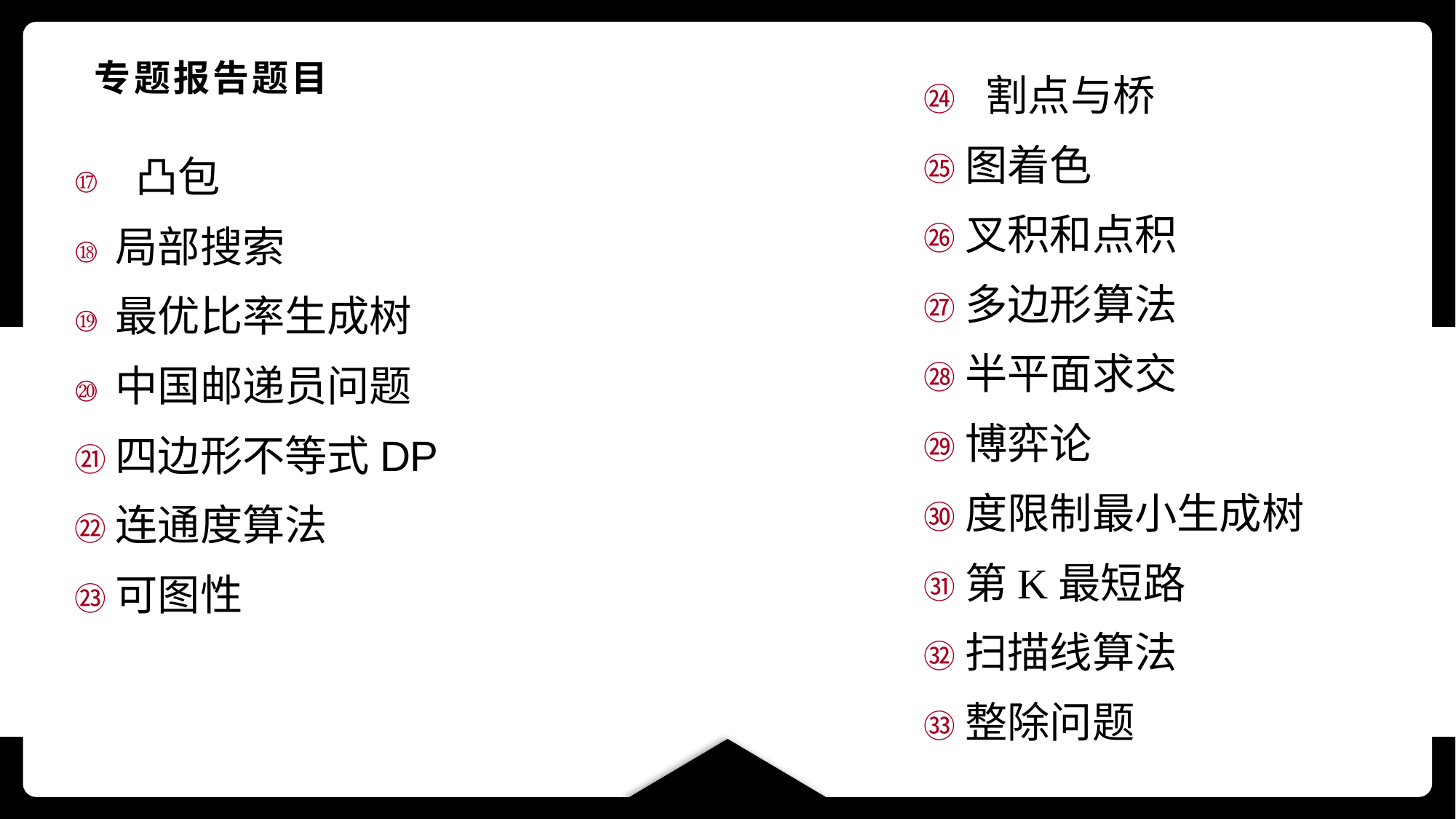

# 专题报告题目
割点与桥
图着色
叉积和点积
多边形算法
半平面求交
博弈论
度限制最小生成树
第K最短路
扫描线算法
整除问题
凸包
局部搜索
最优比率生成树
中国邮递员问题
四边形不等式DP
连通度算法
可图性